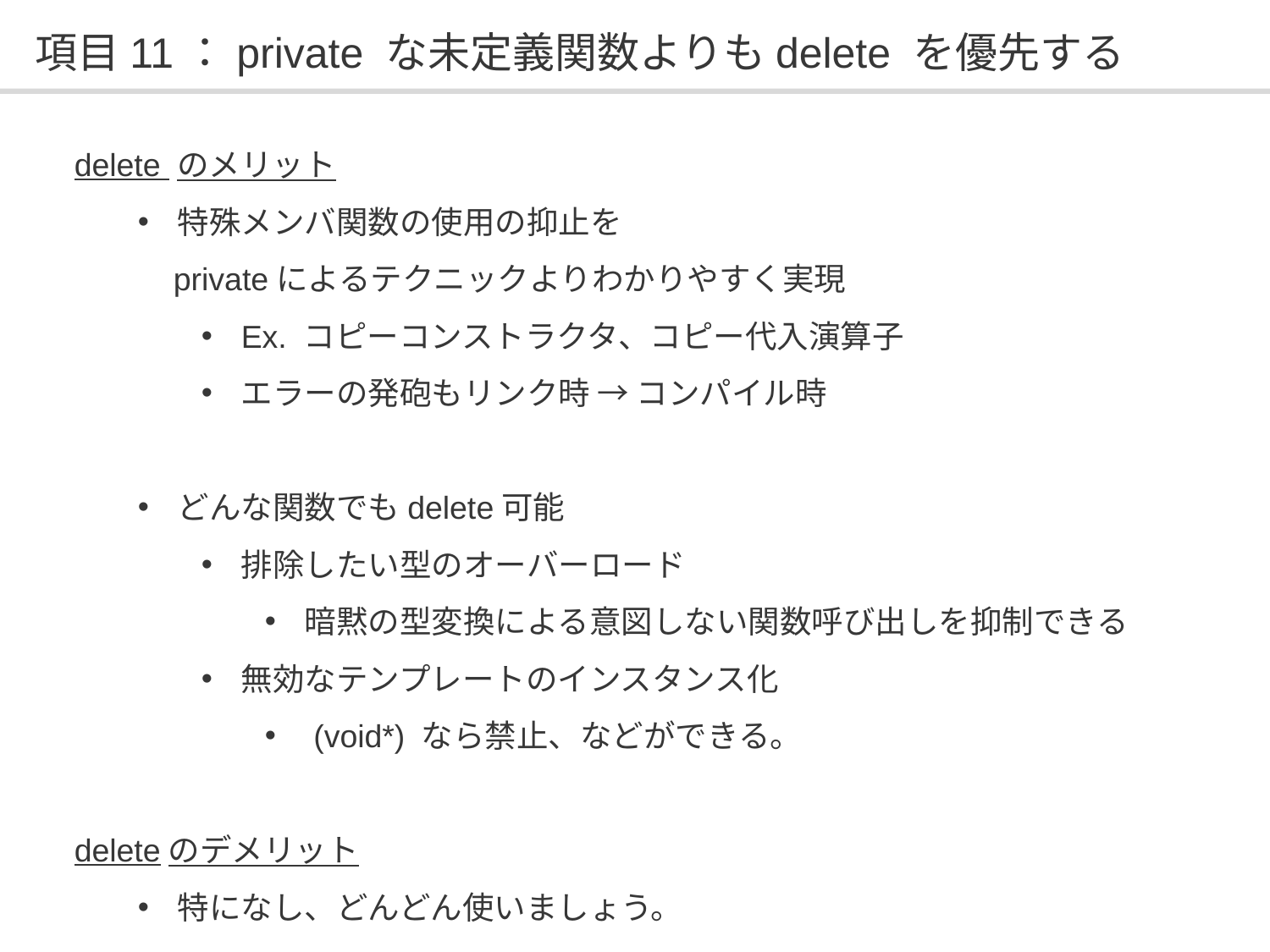

# 項目11：private な未定義関数よりもdelete を優先する
delete のメリット
特殊メンバ関数の使用の抑止を
    privateによるテクニックよりわかりやすく実現
Ex. コピーコンストラクタ、コピー代入演算子
エラーの発砲もリンク時 → コンパイル時

どんな関数でもdelete可能
排除したい型のオーバーロード
暗黙の型変換による意図しない関数呼び出しを抑制できる
無効なテンプレートのインスタンス化
 (void*) なら禁止、などができる。

deleteのデメリット
特になし、どんどん使いましょう。